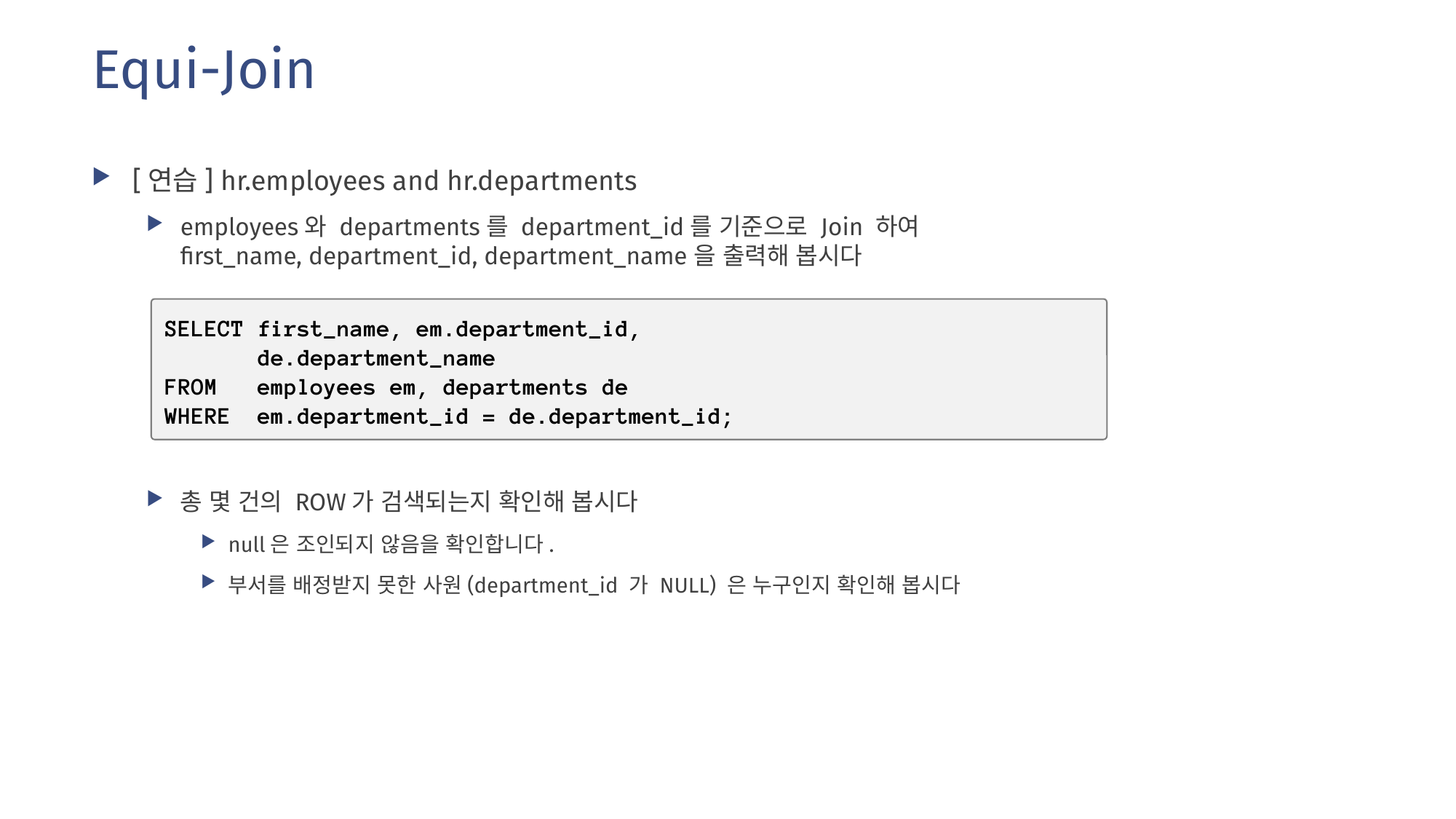

# Equi-Join
[연습] hr.employees and hr.departments
employees와 departments를 department_id를 기준으로 Join 하여
first_name, department_id, department_name을 출력해 봅시다

총 몇 건의 ROW가 검색되는지 확인해 봅시다
null은 조인되지 않음을 확인합니다.
부서를 배정받지 못한 사원(department_id 가 NULL) 은 누구인지 확인해 봅시다
SELECT first_name, em.department_id,
       de.department_name
FROM   employees em, departments de
WHERE  em.department_id = de.department_id;